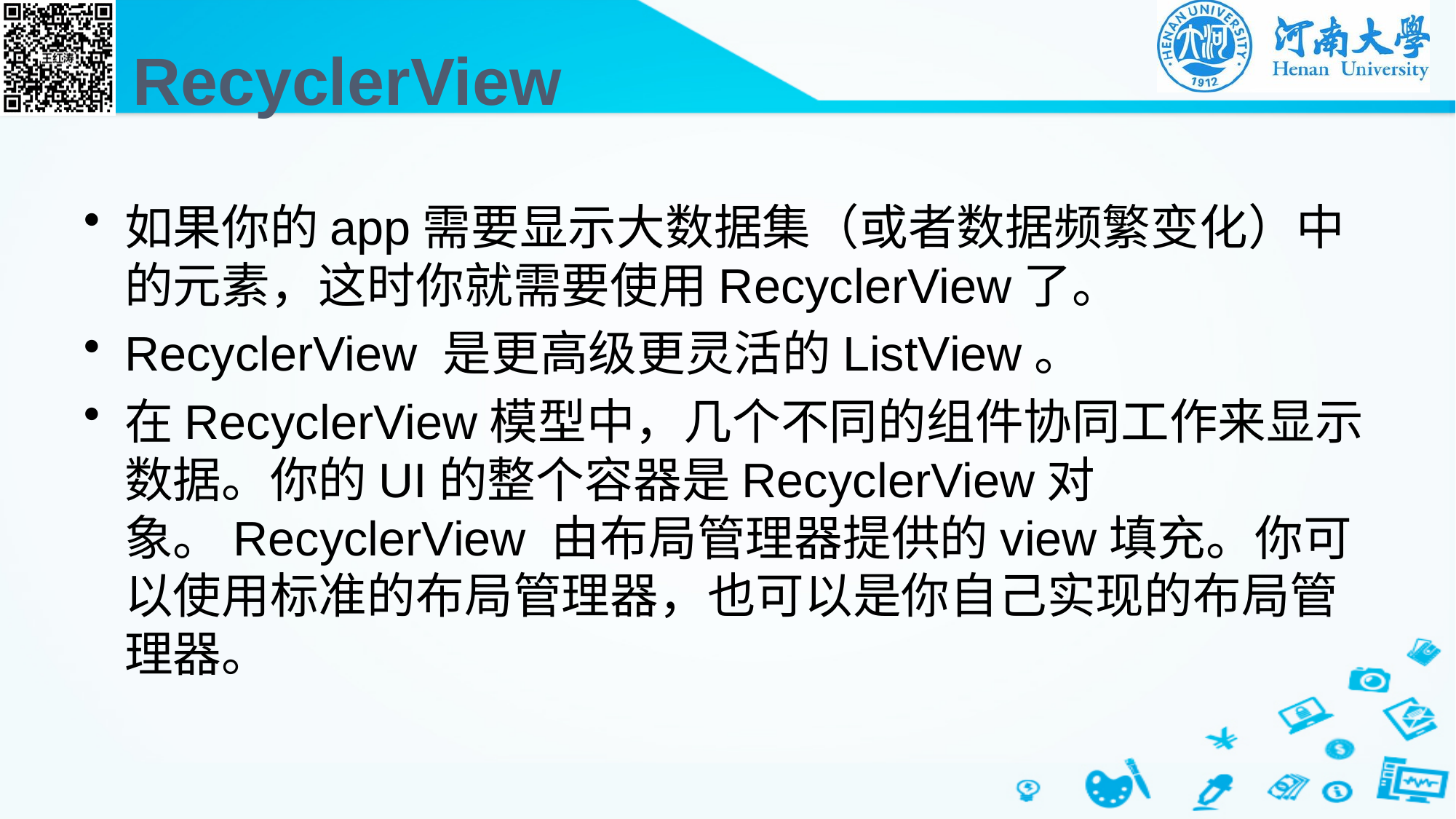

# RecyclerView
如果你的app需要显示大数据集（或者数据频繁变化）中的元素，这时你就需要使用RecyclerView了。
RecyclerView 是更高级更灵活的ListView。
在RecyclerView模型中，几个不同的组件协同工作来显示数据。你的UI的整个容器是RecyclerView对象。RecyclerView 由布局管理器提供的view填充。你可以使用标准的布局管理器，也可以是你自己实现的布局管理器。